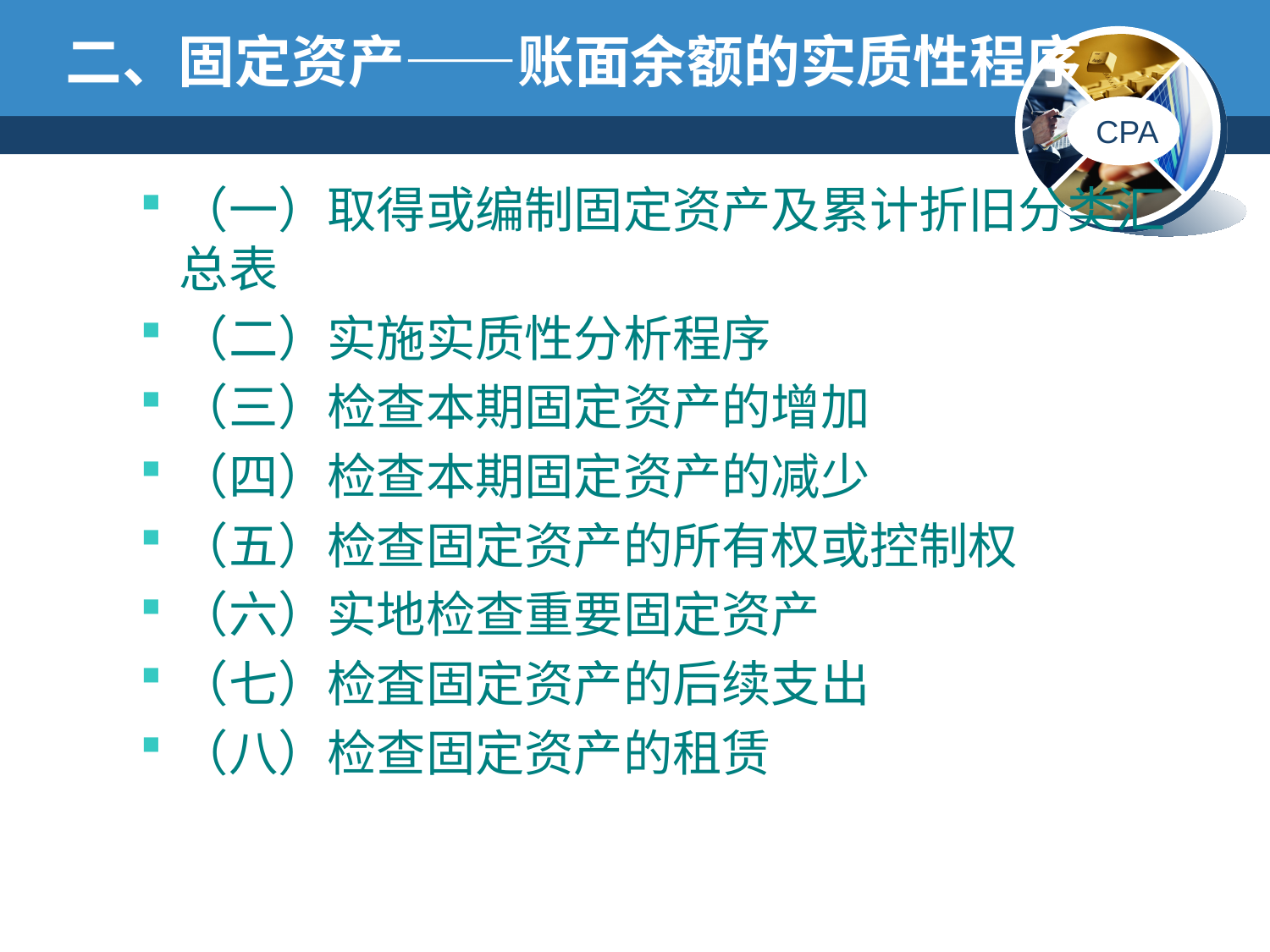

# 二、固定资产——账面余额的实质性程序
（一）取得或编制固定资产及累计折旧分类汇总表
（二）实施实质性分析程序
（三）检查本期固定资产的增加
（四）检查本期固定资产的减少
（五）检查固定资产的所有权或控制权
（六）实地检查重要固定资产
（七）检査固定资产的后续支出
（八）检查固定资产的租赁